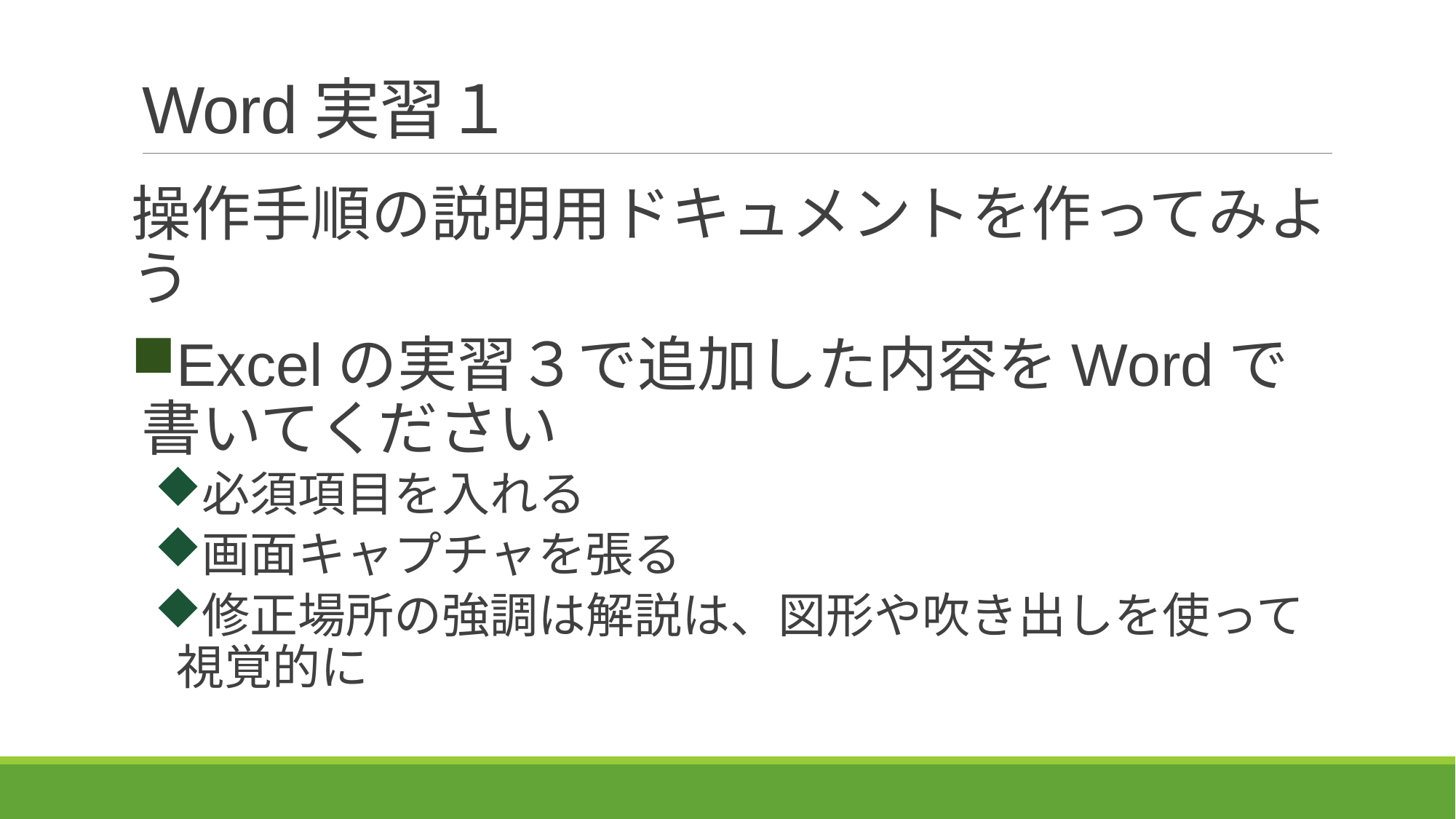

# Word実習１
操作手順の説明用ドキュメントを作ってみよう
Excelの実習３で追加した内容をWordで書いてください
必須項目を入れる
画面キャプチャを張る
修正場所の強調は解説は、図形や吹き出しを使って視覚的に